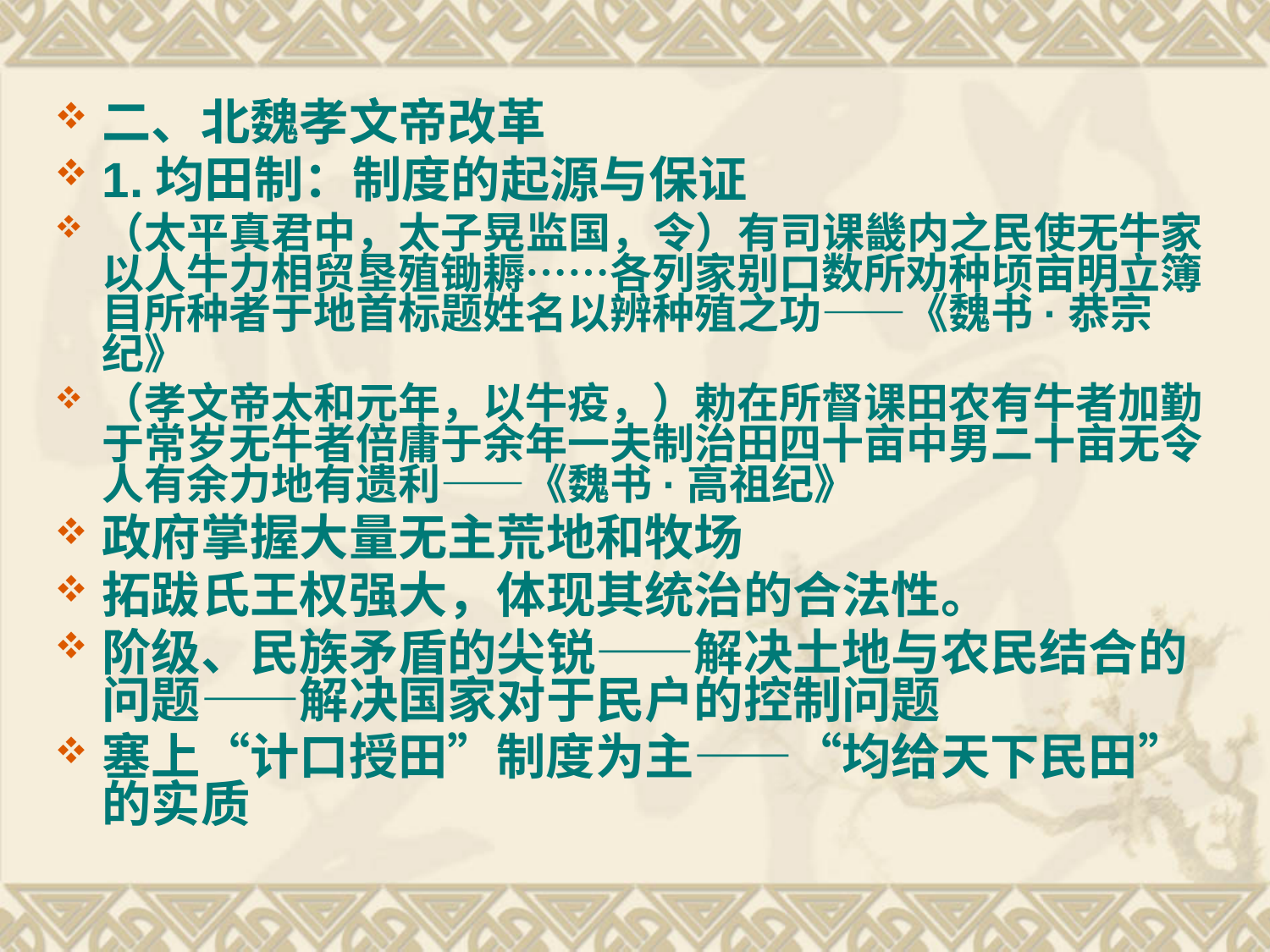

二、北魏孝文帝改革
1.均田制：制度的起源与保证
（太平真君中，太子晃监国，令）有司课畿内之民使无牛家以人牛力相贸垦殖锄耨……各列家别口数所劝种顷亩明立簿目所种者于地首标题姓名以辨种殖之功——《魏书·恭宗纪》
（孝文帝太和元年，以牛疫，）勅在所督课田农有牛者加勤于常岁无牛者倍庸于余年一夫制治田四十亩中男二十亩无令人有余力地有遗利——《魏书·高祖纪》
政府掌握大量无主荒地和牧场
拓跋氏王权强大，体现其统治的合法性。
阶级、民族矛盾的尖锐——解决土地与农民结合的问题——解决国家对于民户的控制问题
塞上“计口授田”制度为主——“均给天下民田”的实质